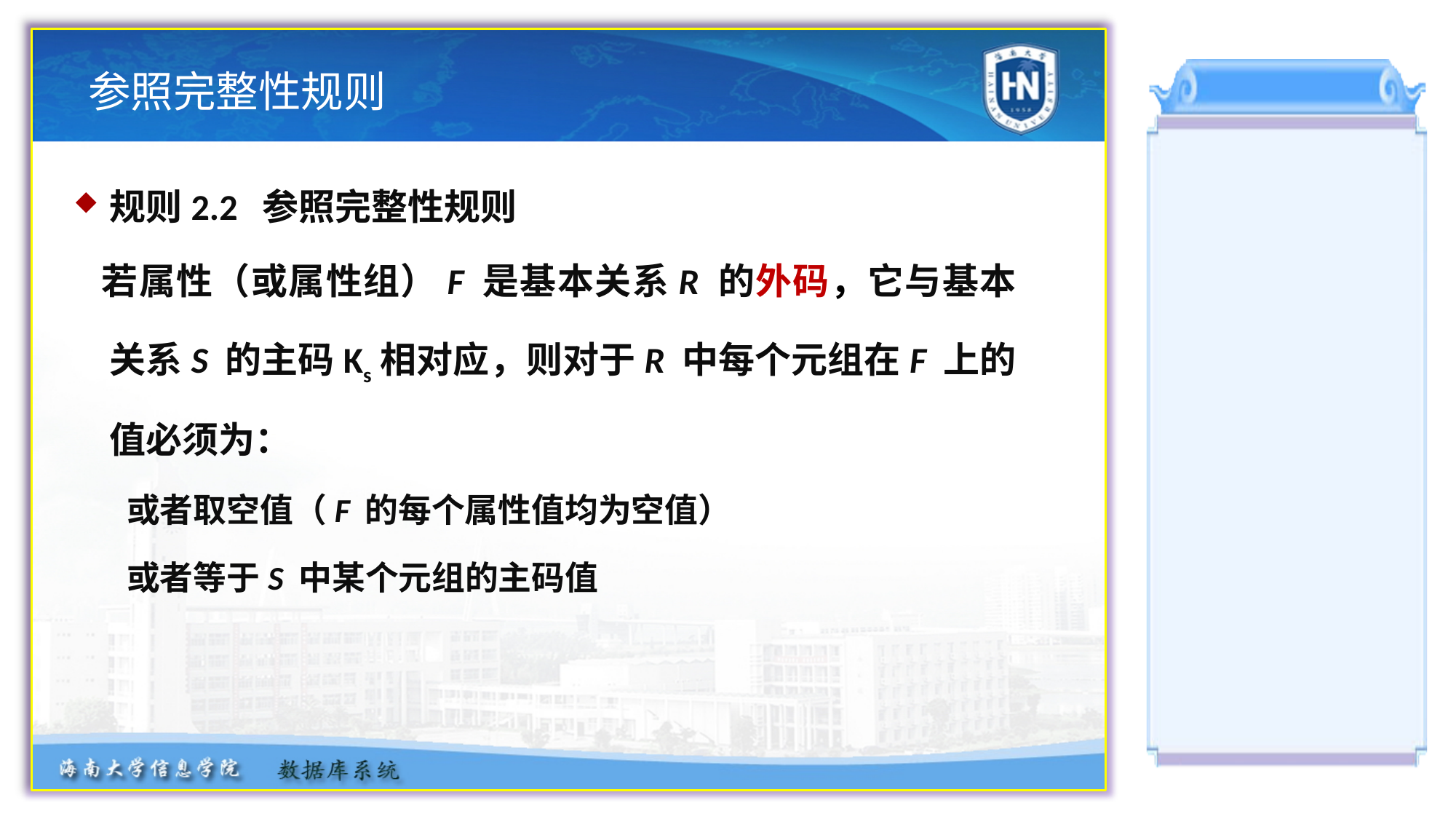

# 参照完整性规则
规则2.2  参照完整性规则
  若属性（或属性组）F 是基本关系R 的外码，它与基本关系S 的主码Ks相对应，则对于R 中每个元组在F 上的值必须为：
或者取空值（F 的每个属性值均为空值）
或者等于S 中某个元组的主码值